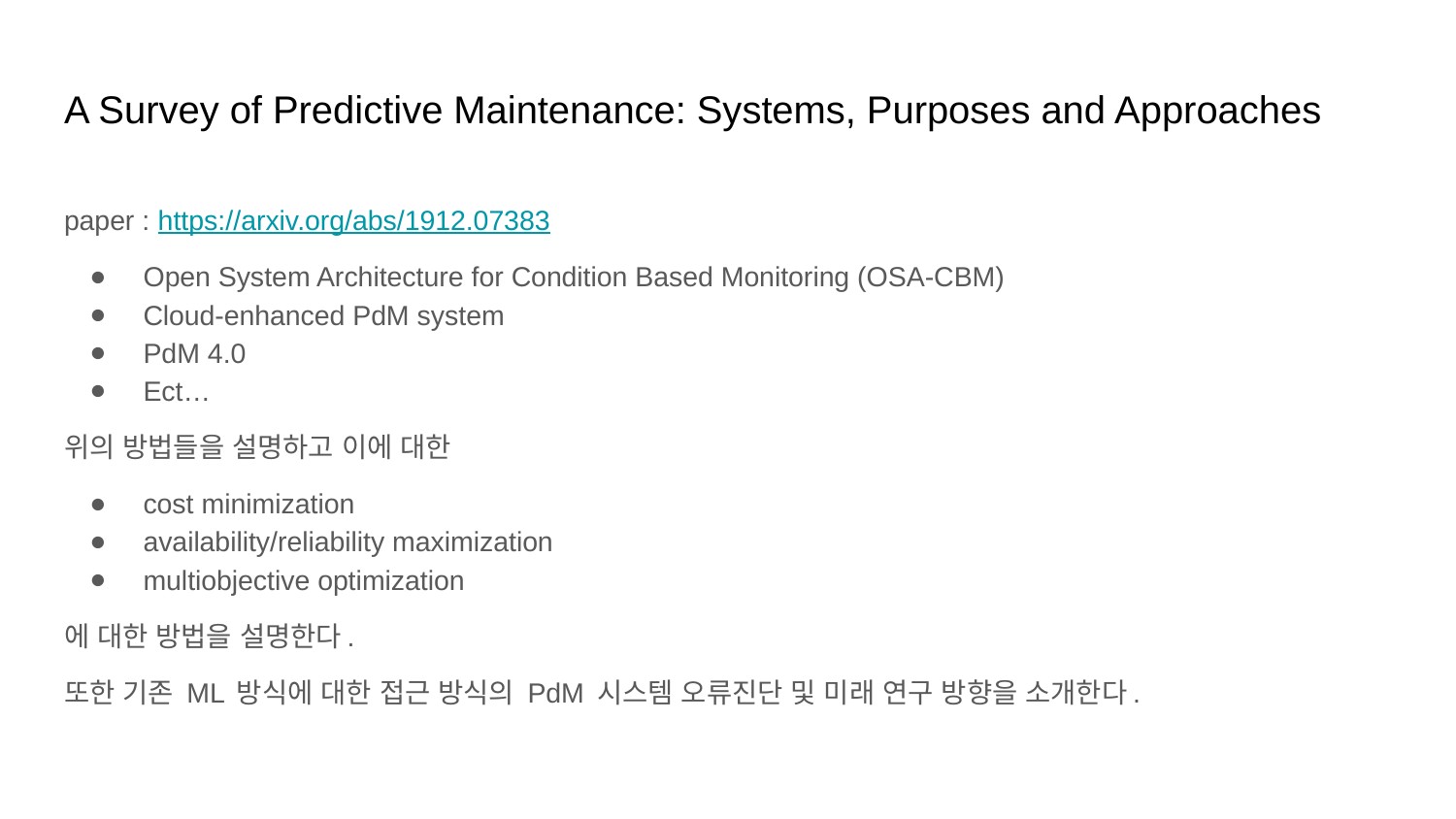

# A Survey of Predictive Maintenance: Systems, Purposes and Approaches
paper : https://arxiv.org/abs/1912.07383
Open System Architecture for Condition Based Monitoring (OSA-CBM)
Cloud-enhanced PdM system
PdM 4.0
Ect…
위의 방법들을 설명하고 이에 대한
cost minimization
availability/reliability maximization
multiobjective optimization
에 대한 방법을 설명한다.
또한 기존 ML 방식에 대한 접근 방식의 PdM 시스템 오류진단 및 미래 연구 방향을 소개한다.